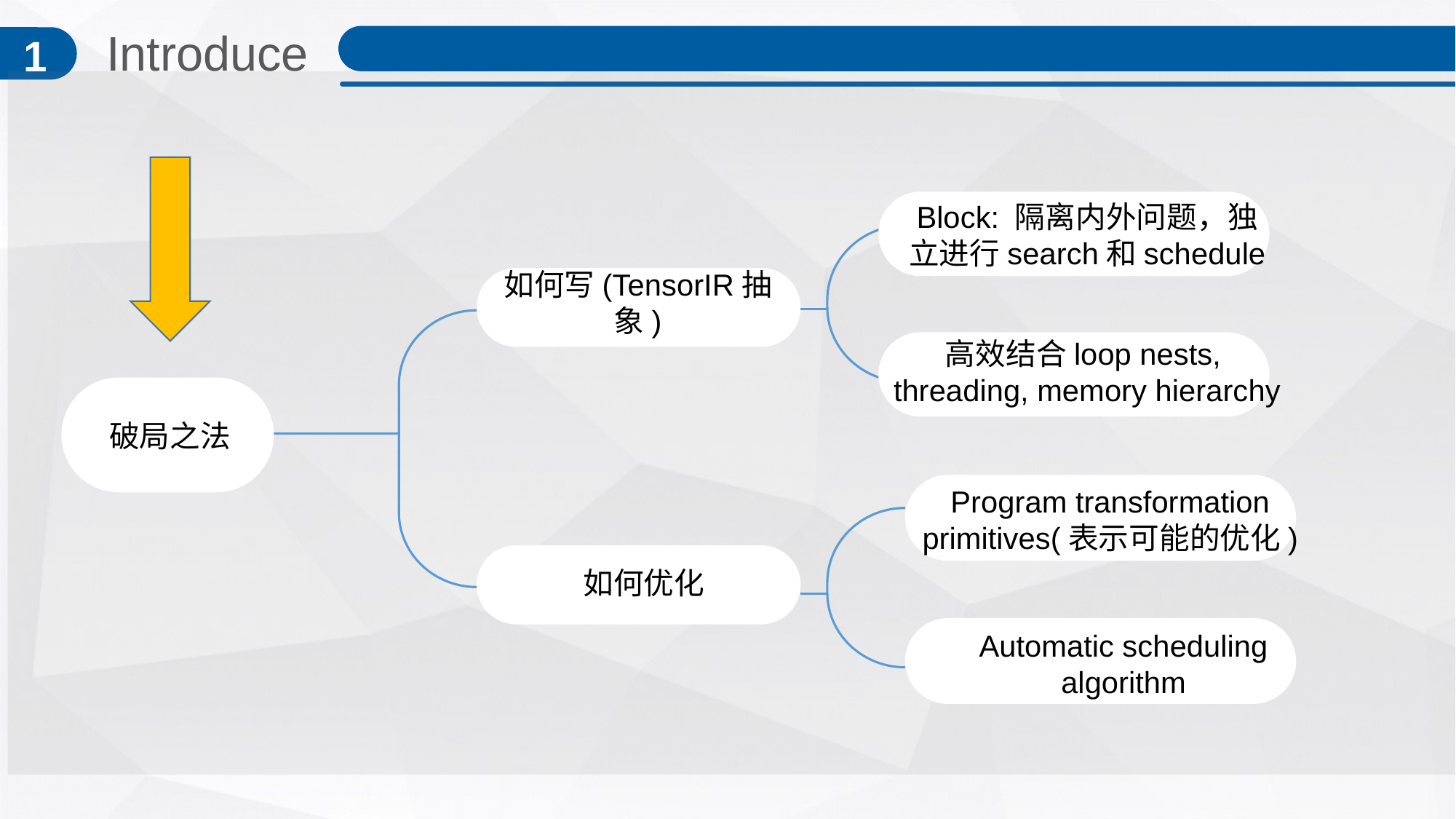

Introduce
1

如何写(TensorIR抽象)

如何优化
Block: 隔离内外问题，独立进行search和schedule
高效结合loop nests,  threading, memory hierarchy
text here.

破局之法

Program transformation primitives(表示可能的优化)

Automatic scheduling algorithm